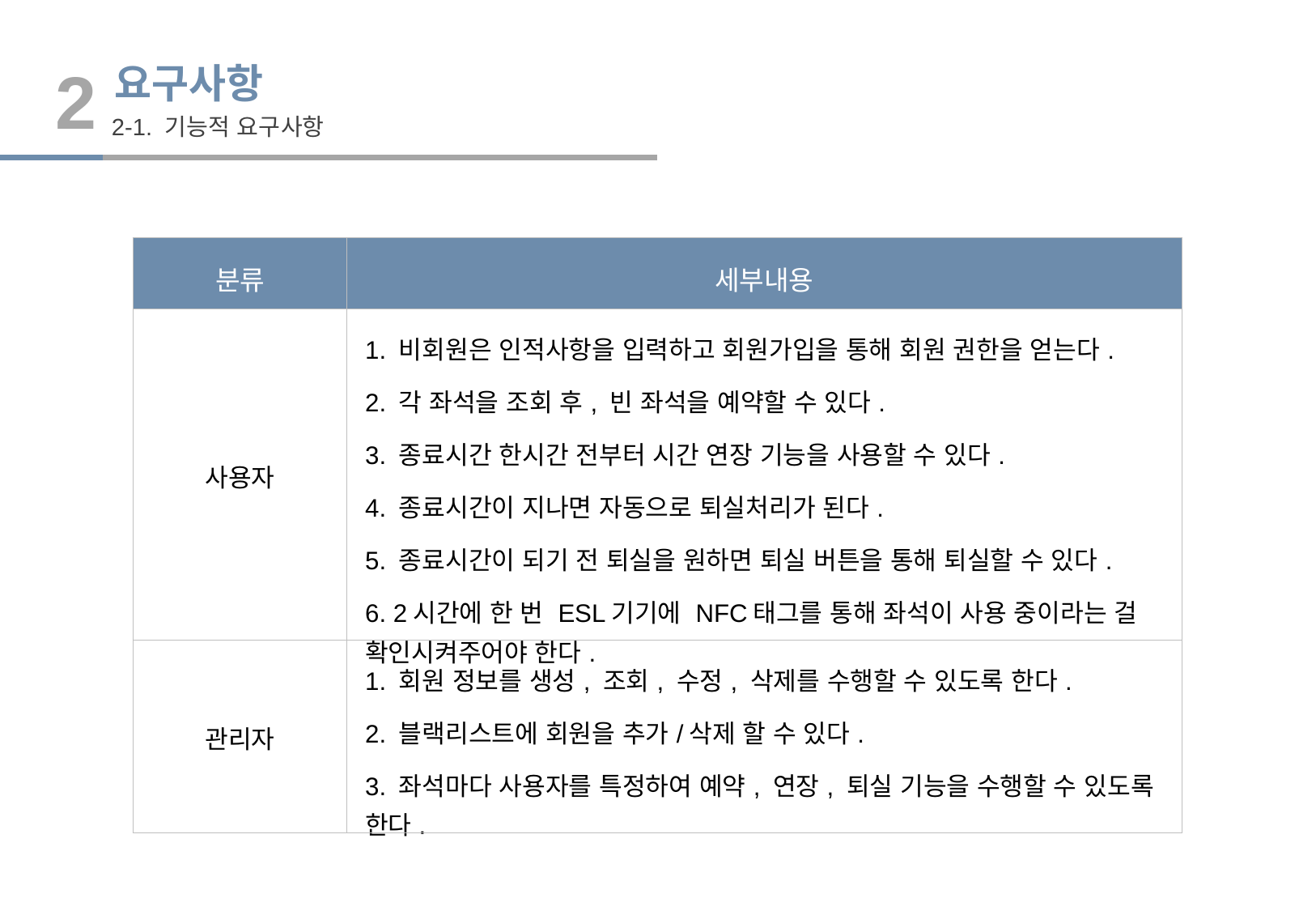

2
요구사항
2-1. 기능적 요구사항
| 분류 | 세부내용 |
| --- | --- |
| 사용자 | 1. 비회원은 인적사항을 입력하고 회원가입을 통해 회원 권한을 얻는다. 2. 각 좌석을 조회 후, 빈 좌석을 예약할 수 있다. 3. 종료시간 한시간 전부터 시간 연장 기능을 사용할 수 있다. 4. 종료시간이 지나면 자동으로 퇴실처리가 된다. 5. 종료시간이 되기 전 퇴실을 원하면 퇴실 버튼을 통해 퇴실할 수 있다. 6. 2시간에 한 번 ESL기기에 NFC태그를 통해 좌석이 사용 중이라는 걸 확인시켜주어야 한다. |
| 관리자 | 1. 회원 정보를 생성, 조회, 수정, 삭제를 수행할 수 있도록 한다. 2. 블랙리스트에 회원을 추가/삭제 할 수 있다. 3. 좌석마다 사용자를 특정하여 예약, 연장, 퇴실 기능을 수행할 수 있도록 한다. |